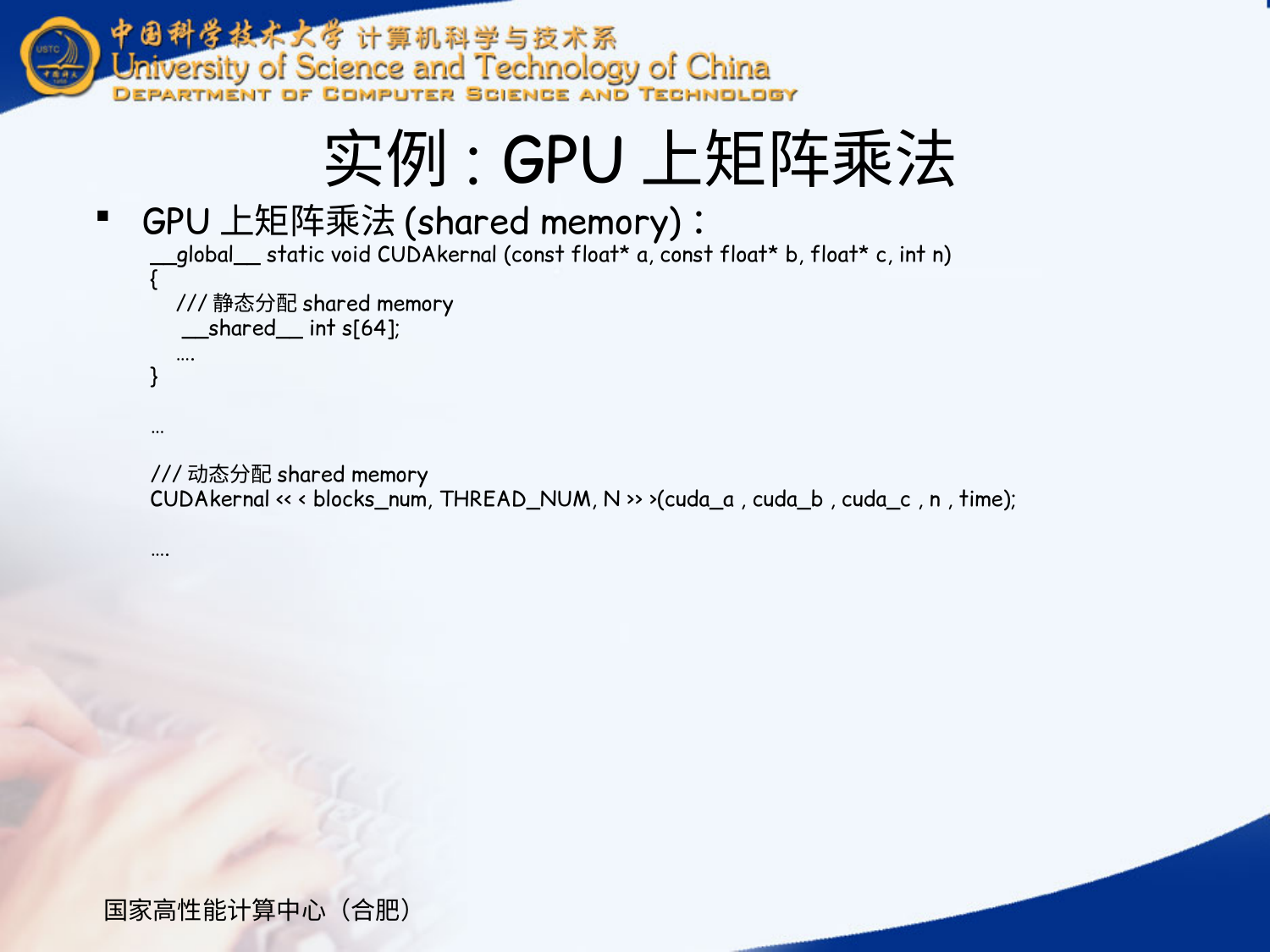

# 实例: GPU上矩阵乘法
GPU上矩阵乘法(shared memory)：
__global__ static void CUDAkernal (const float* a, const float* b, float* c, int n)
{
    ///静态分配shared memory
     __shared__ int s[64];
    ….
}

…

///动态分配shared memory
CUDAkernal << < blocks_num, THREAD_NUM, N >> >(cuda_a , cuda_b , cuda_c , n , time);

….

国家高性能计算中心（合肥）